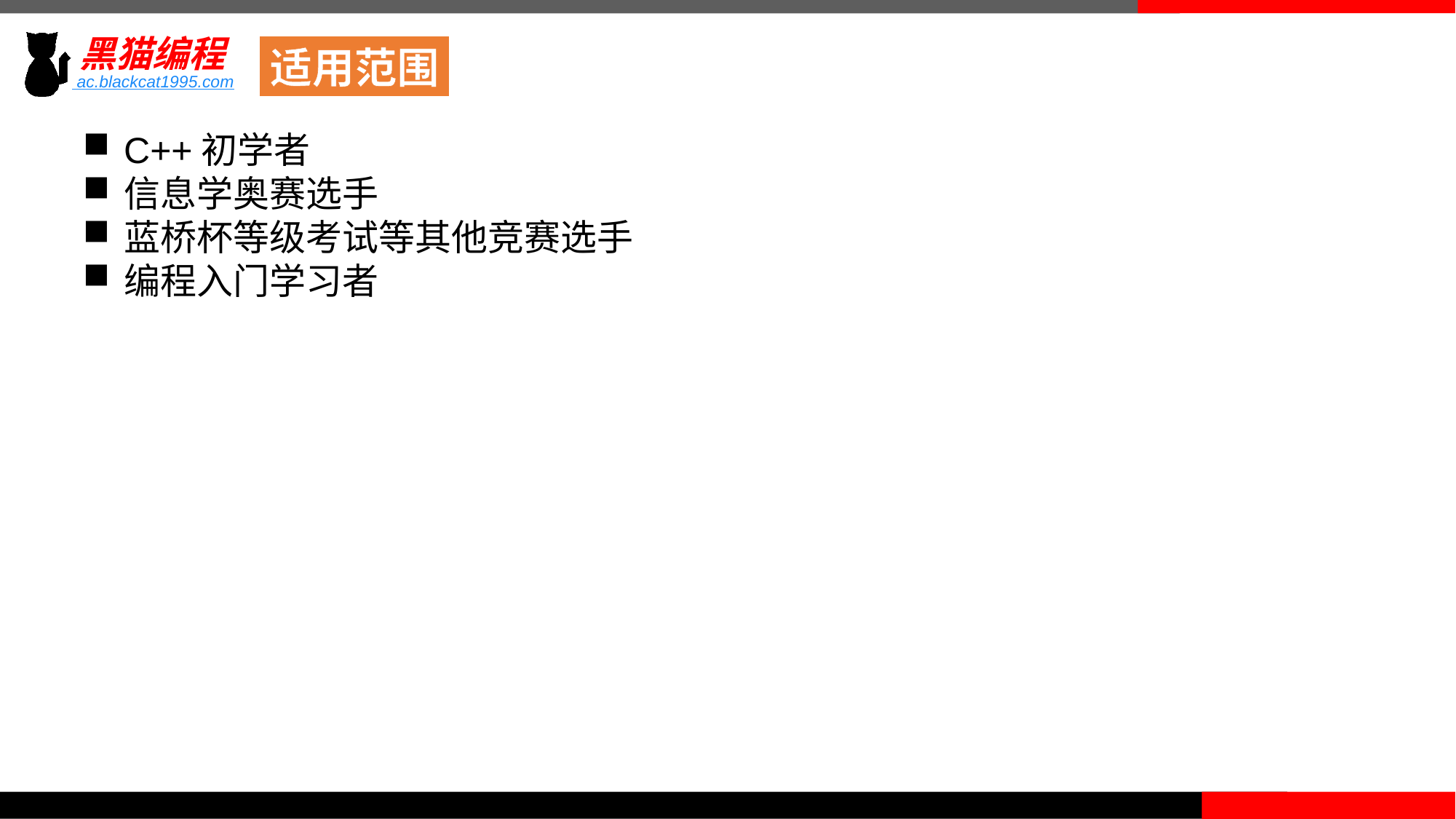

适用范围
C++初学者
信息学奥赛选手
蓝桥杯等级考试等其他竞赛选手
编程入门学习者